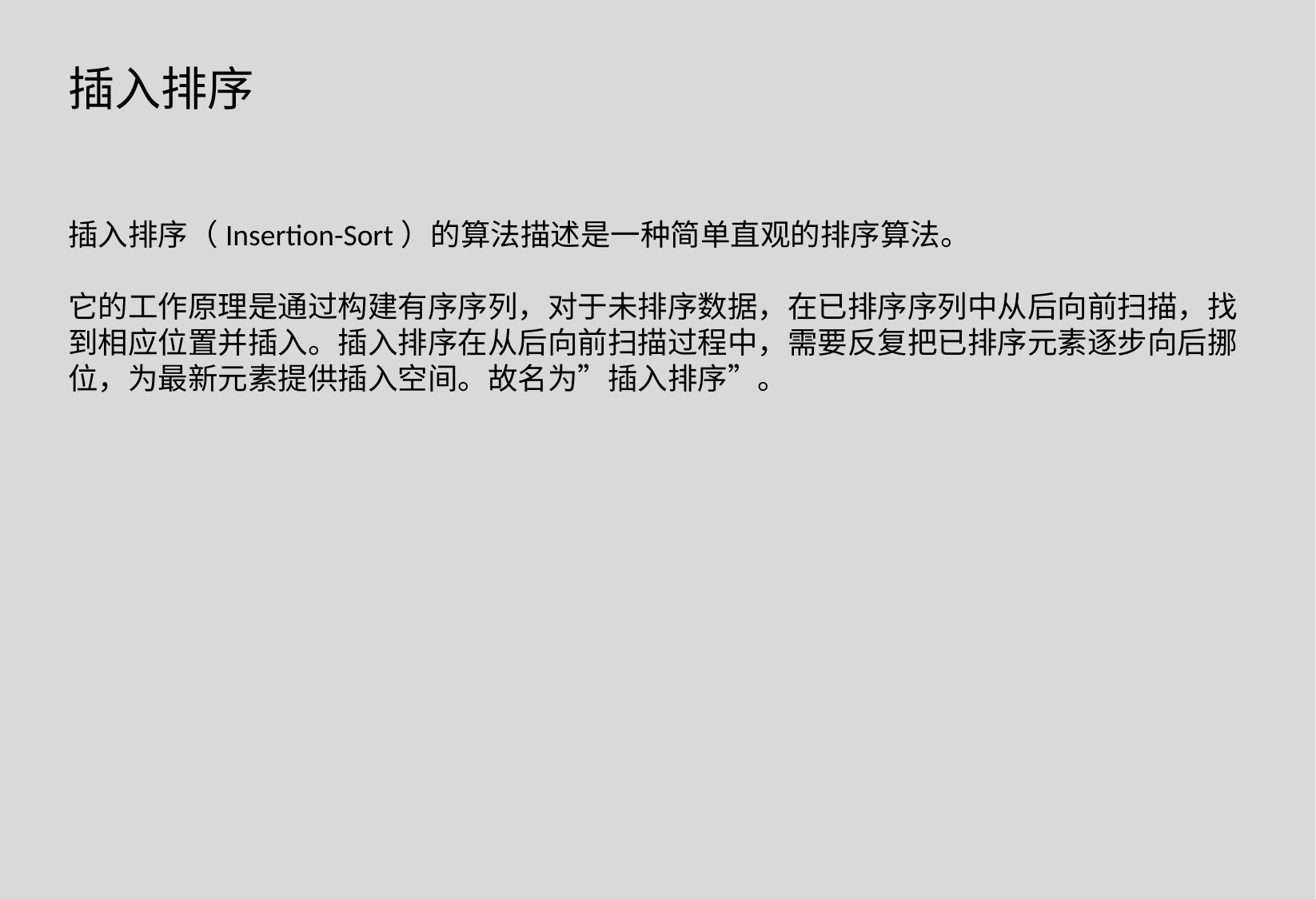

插入排序
插入排序（Insertion-Sort）的算法描述是一种简单直观的排序算法。

它的工作原理是通过构建有序序列，对于未排序数据，在已排序序列中从后向前扫描，找到相应位置并插入。插入排序在从后向前扫描过程中，需要反复把已排序元素逐步向后挪位，为最新元素提供插入空间。故名为”插入排序”。